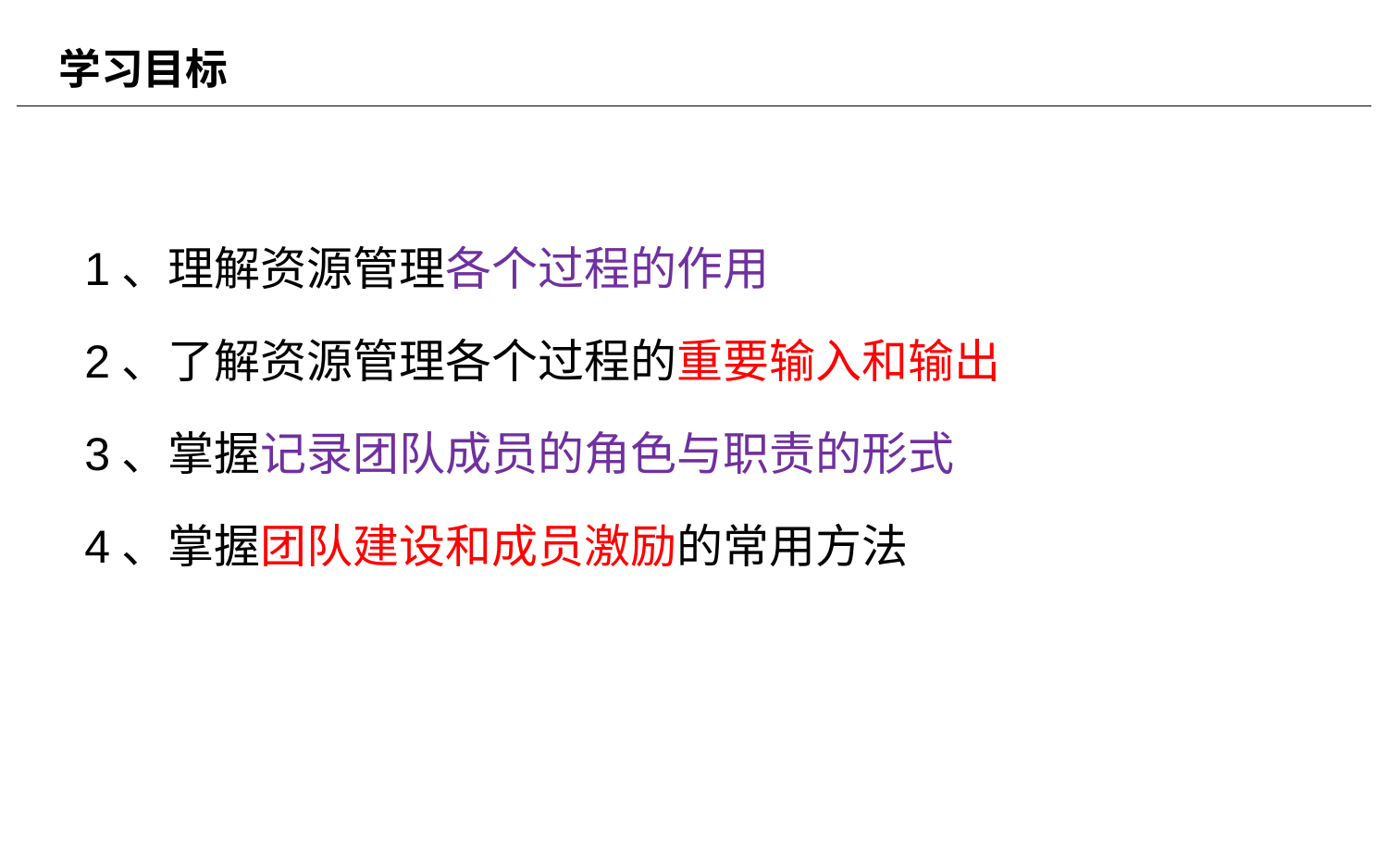

# 学习目标
1、理解资源管理各个过程的作用
2、了解资源管理各个过程的重要输入和输出
3、掌握记录团队成员的角色与职责的形式
4、掌握团队建设和成员激励的常用方法